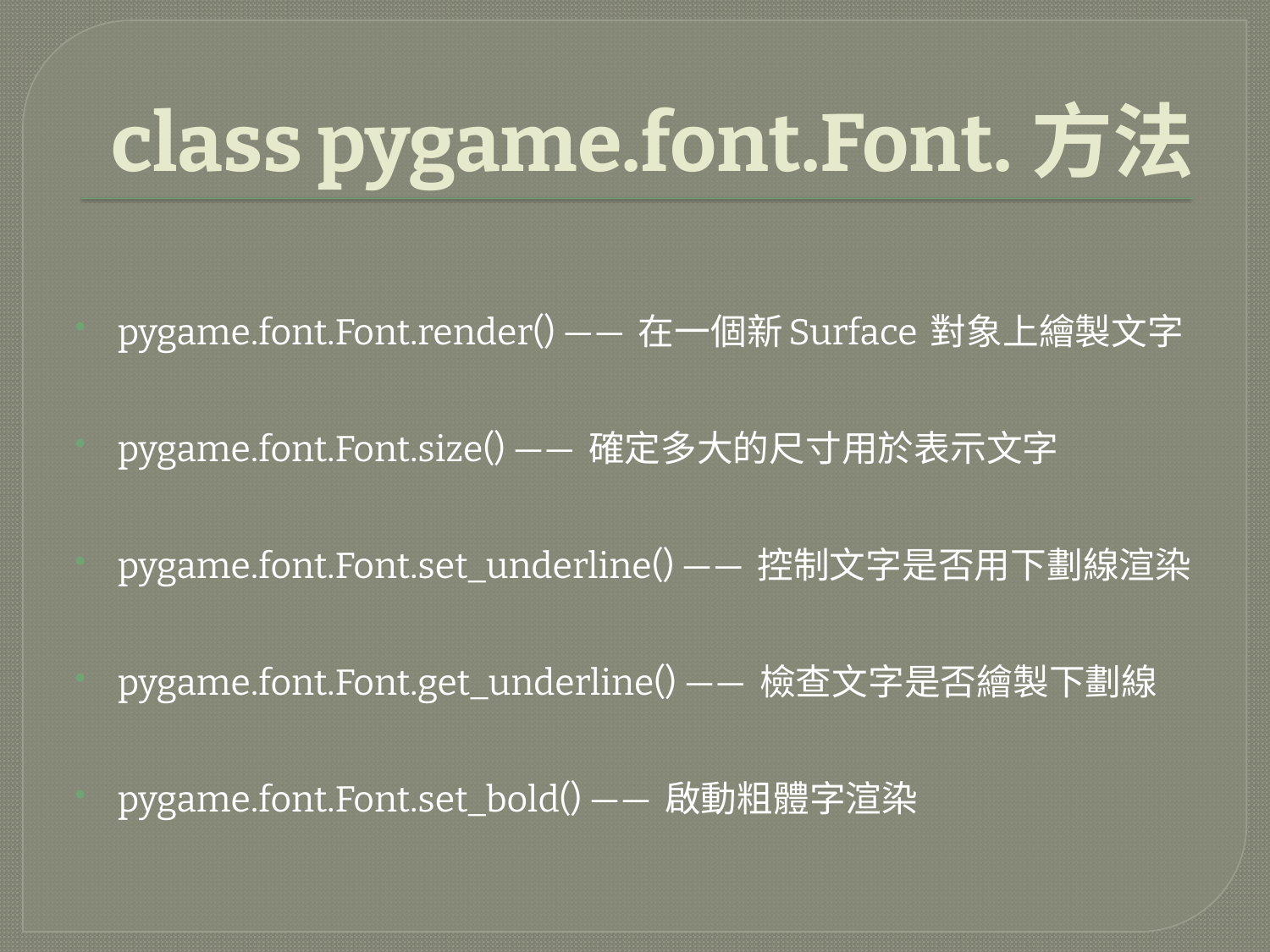

# class pygame.font.Font.方法
pygame.font.Font.render() —— 在一個新Surface 對象上繪製文字
pygame.font.Font.size() —— 確定多大的尺寸用於表示文字
pygame.font.Font.set_underline() —— 控制文字是否用下劃線渲染
pygame.font.Font.get_underline() —— 檢查文字是否繪製下劃線
pygame.font.Font.set_bold() —— 啟動粗體字渲染